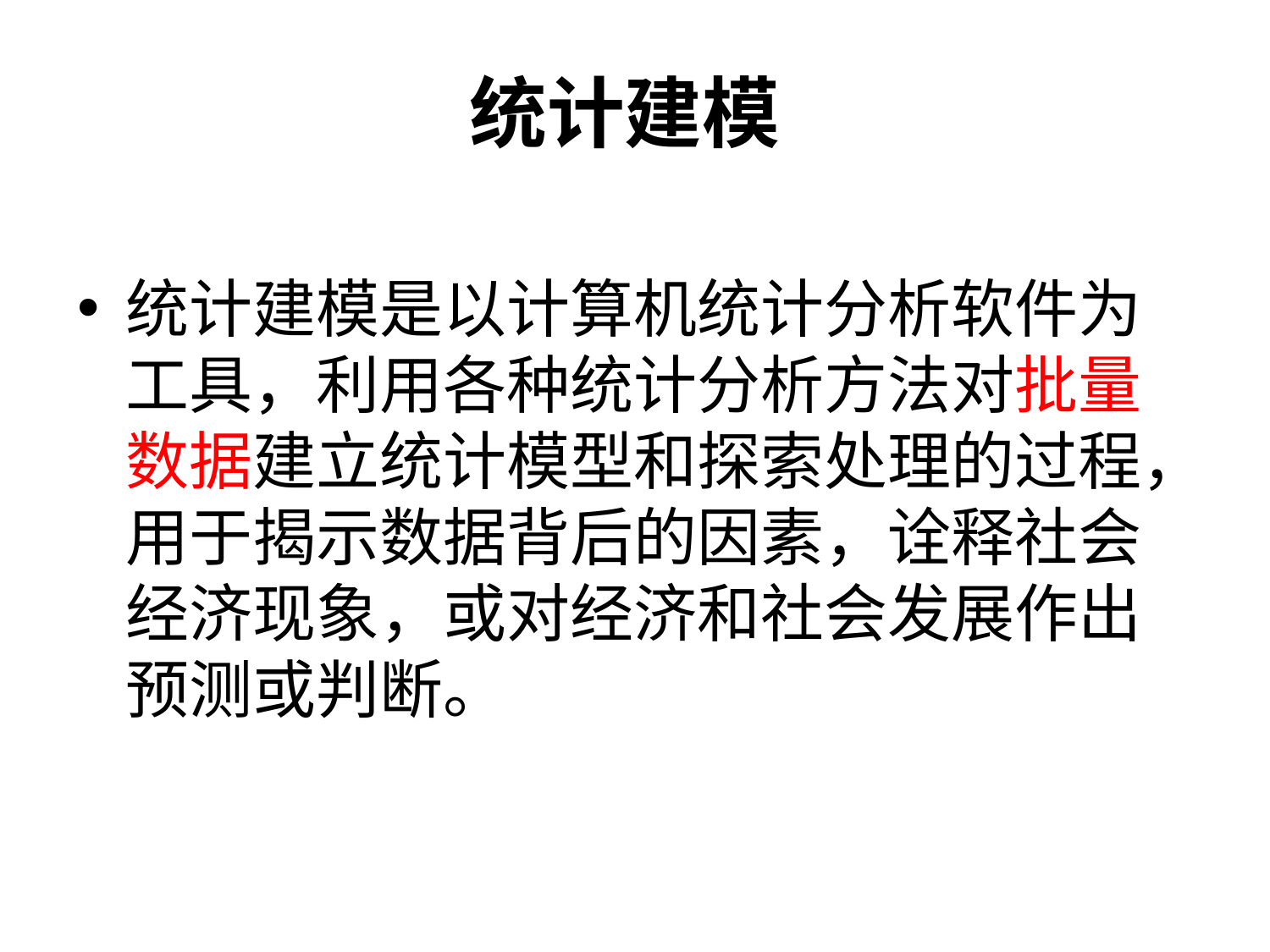

# 统计建模
统计建模是以计算机统计分析软件为工具，利用各种统计分析方法对批量数据建立统计模型和探索处理的过程，用于揭示数据背后的因素，诠释社会经济现象，或对经济和社会发展作出预测或判断。